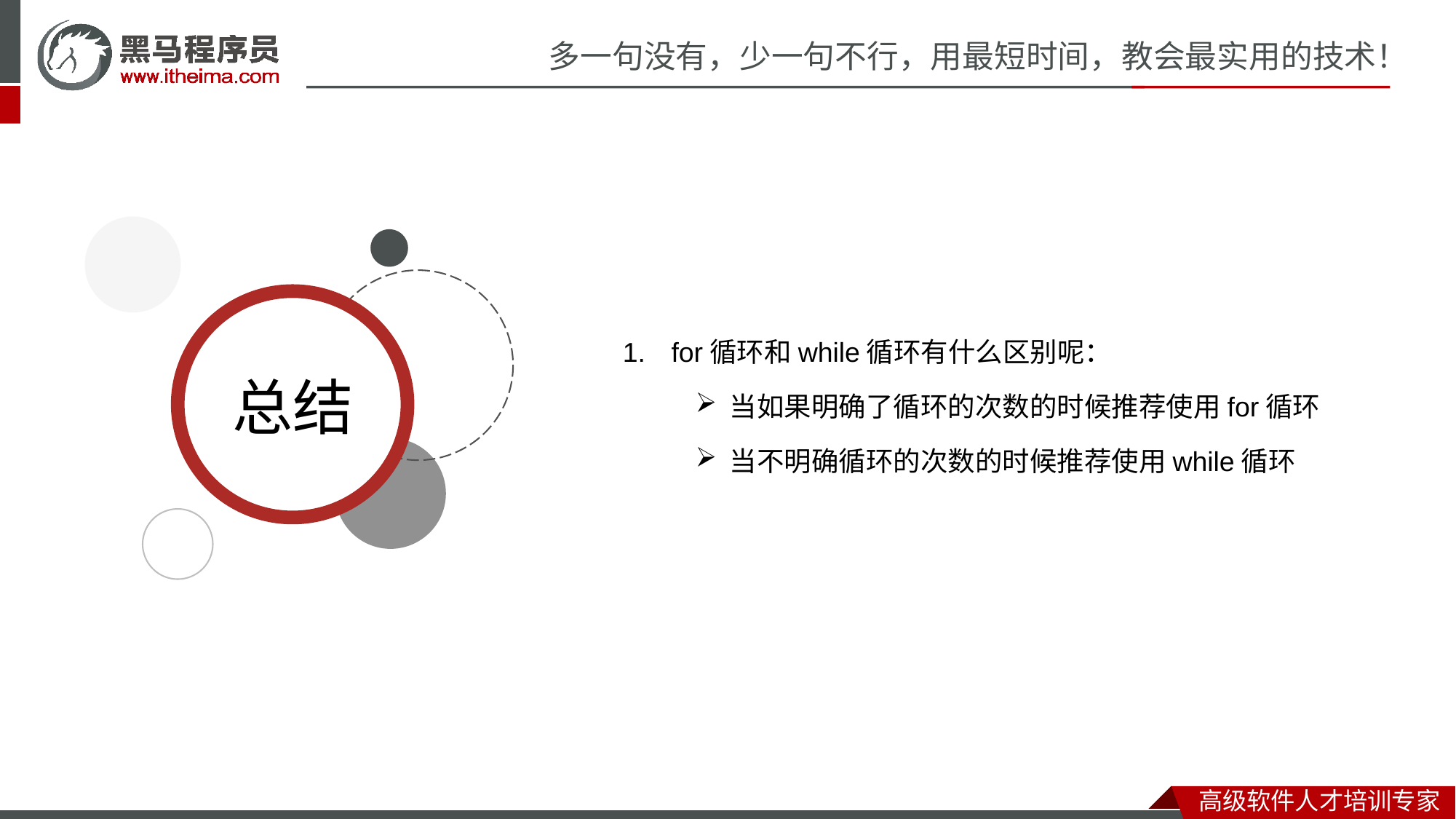

for循环和while循环有什么区别呢：
当如果明确了循环的次数的时候推荐使用for循环
当不明确循环的次数的时候推荐使用while循环